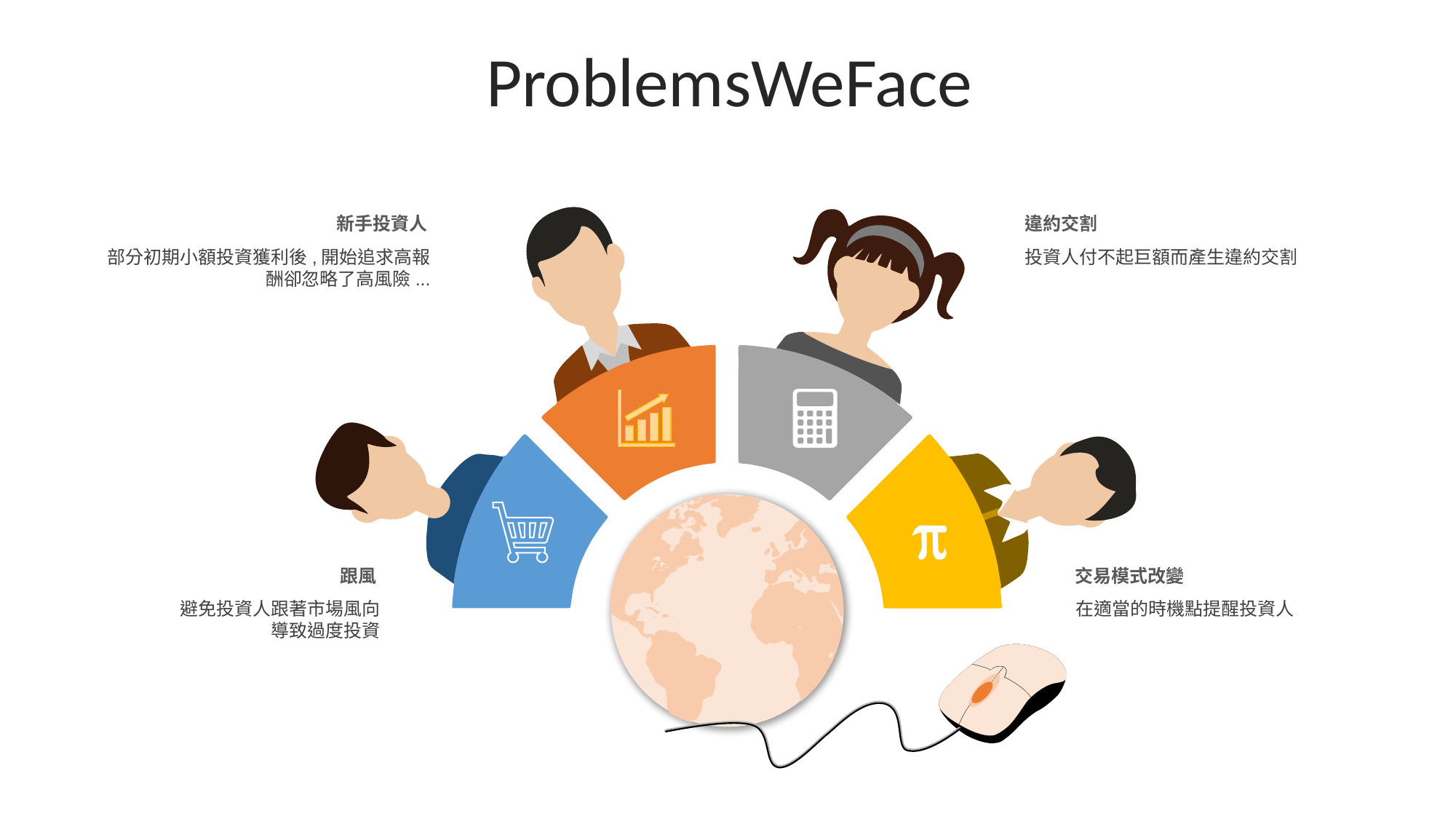

ProblemsWeFace

新手投資人
部分初期小額投資獲利後,開始追求高報酬卻忽略了高風險...
違約交割
投資人付不起巨額而產生違約交割

跟風
避免投資人跟著市場風向
導致過度投資
交易模式改變
在適當的時機點提醒投資人